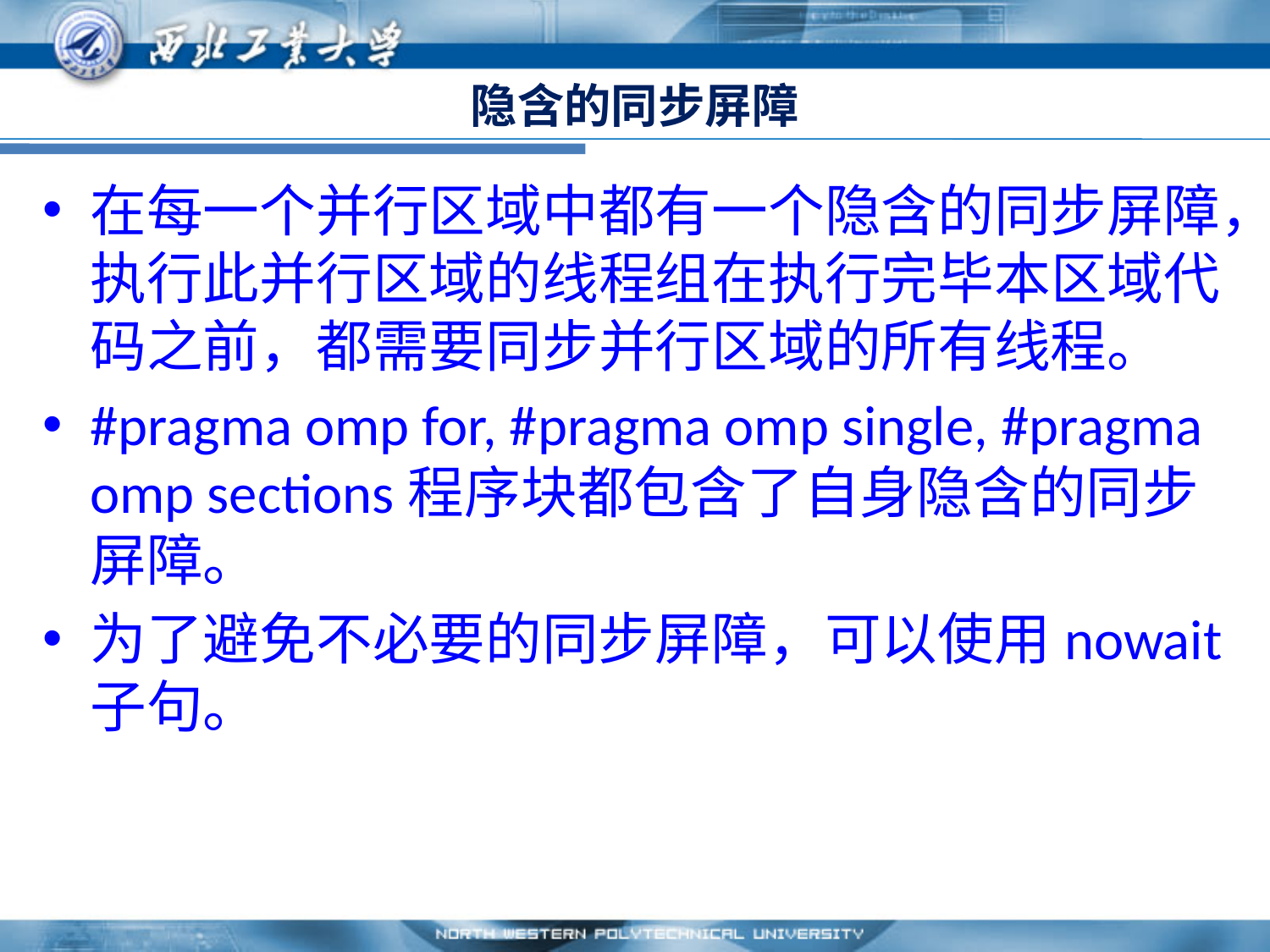

# 隐含的同步屏障
在每一个并行区域中都有一个隐含的同步屏障，执行此并行区域的线程组在执行完毕本区域代码之前，都需要同步并行区域的所有线程。
#pragma omp for, #pragma omp single, #pragma omp sections程序块都包含了自身隐含的同步屏障。
为了避免不必要的同步屏障，可以使用nowait子句。